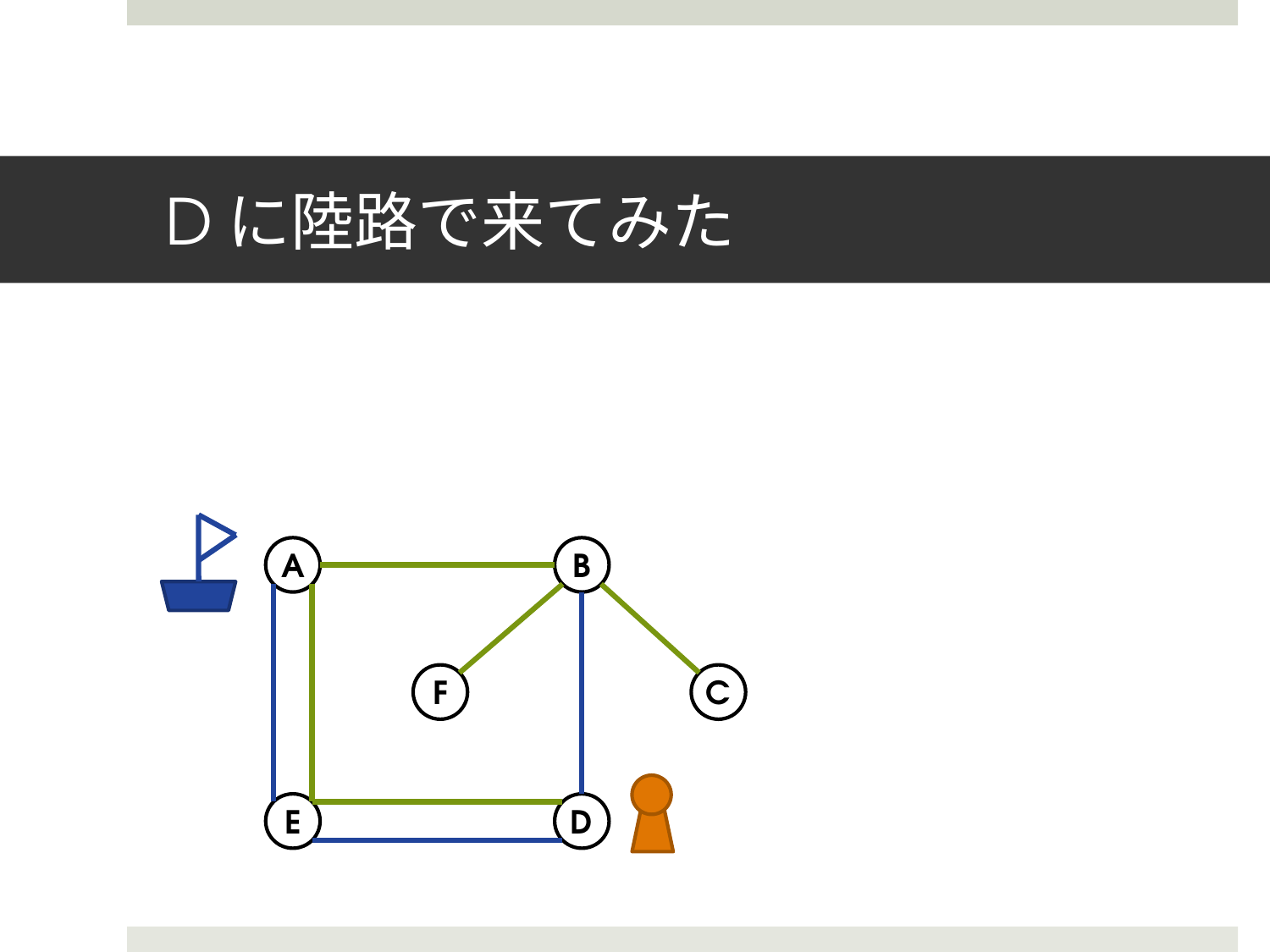

# Dに陸路で来てみた

A
B
F
C
E
D